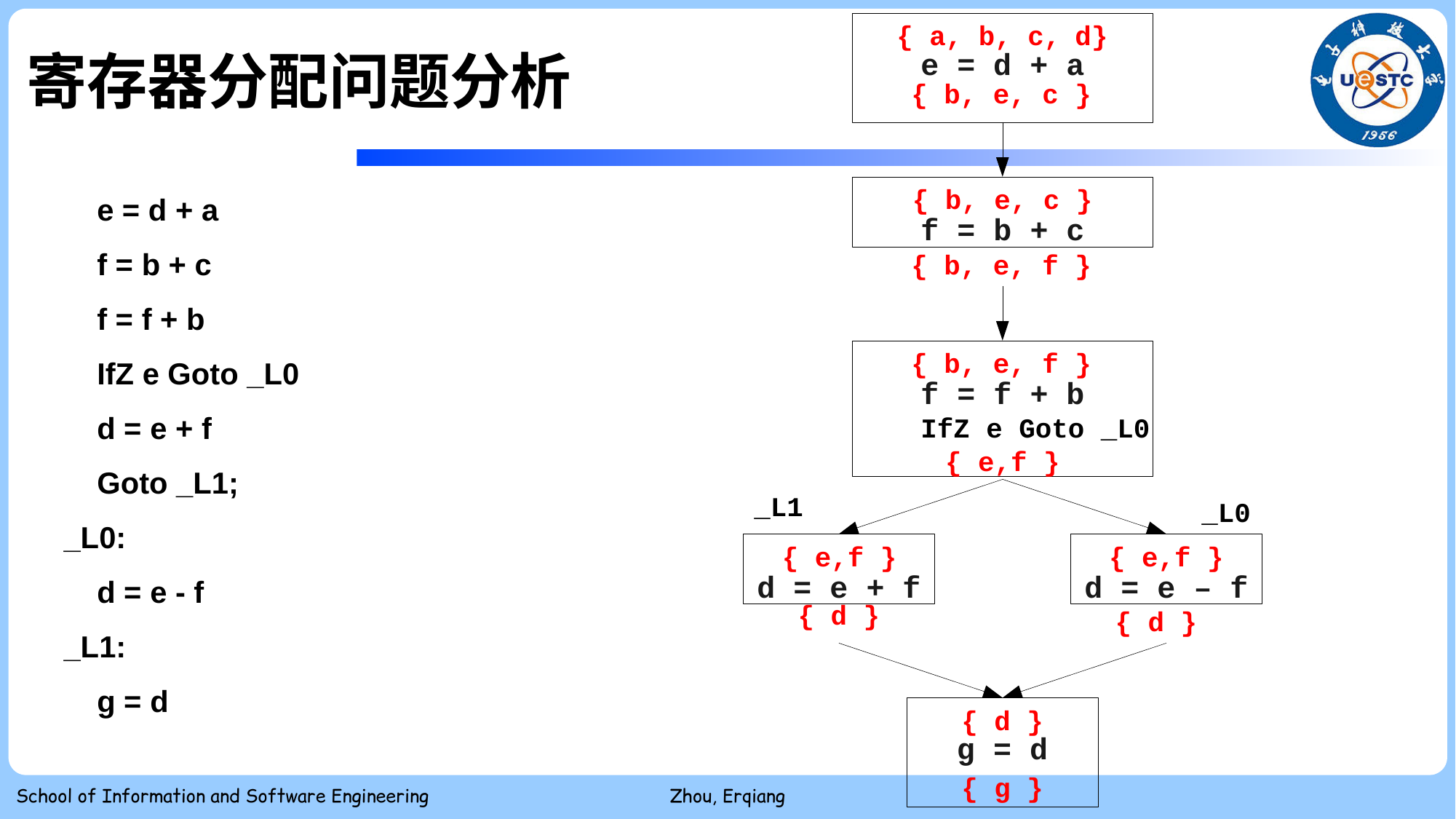

{ a, b, c, d}
# 寄存器分配问题分析
e = d + a
{ b, e, c }

    e = d + a
    f = b + c
    f = f + b
    IfZ e Goto _L0
    d = e + f
    Goto _L1;
_L0:
    d = e - f
_L1:
    g = d

f = b + c
{ b, e, c }
{ b, e, f }

f = f + b
IfZ e Goto _L0

{ b, e, f }
{ e,f }

_L1
_L0

d = e + f
{ e,f }

d = e – f
{ e,f }
{ d }
{ d }

{ d }
g = d
{ g }
School of Information and Software Engineering
Zhou, Erqiang
22